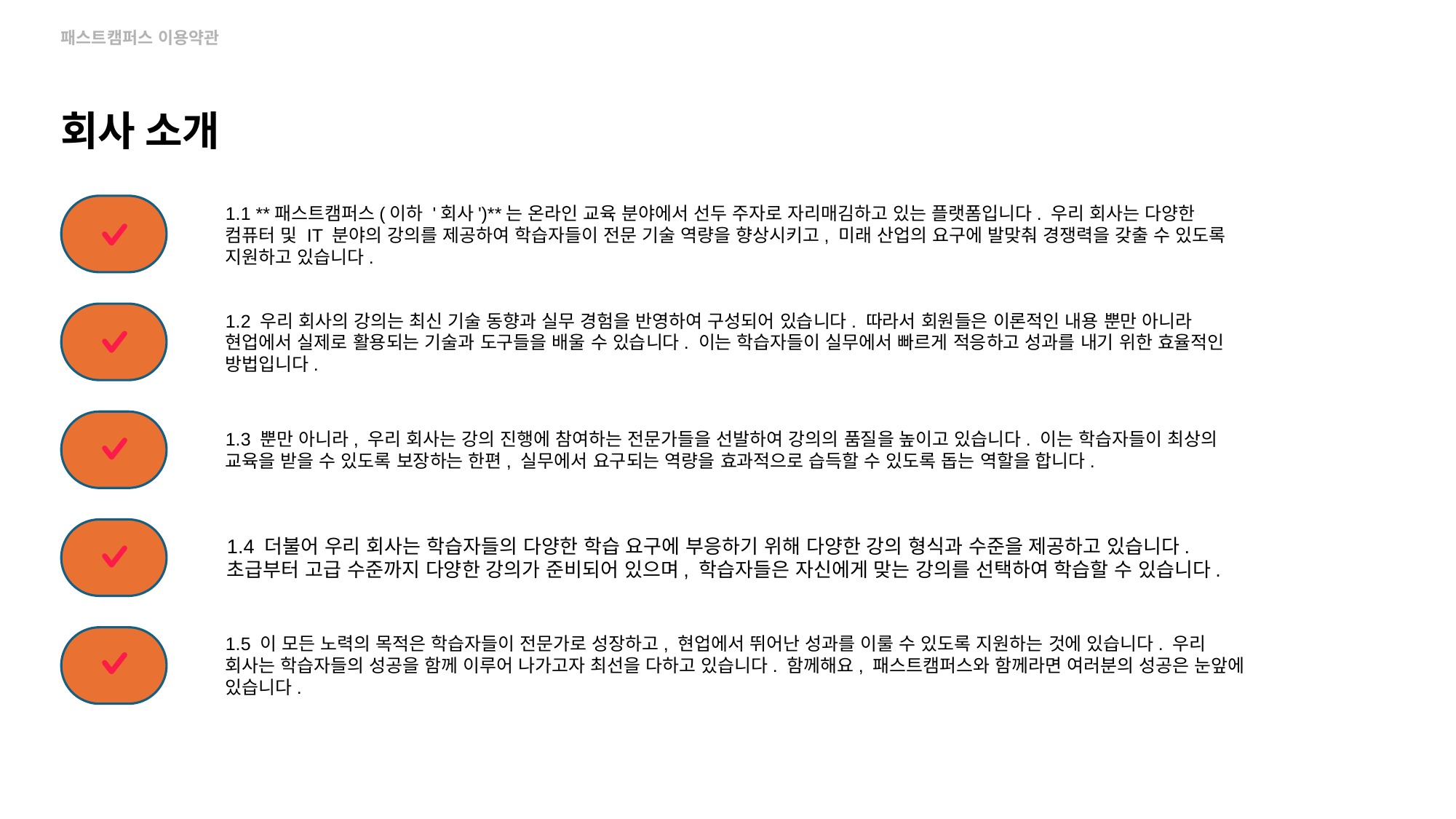

패스트캠퍼스 이용약관
회사 소개
1.1 **패스트캠퍼스(이하 '회사')**는 온라인 교육 분야에서 선두 주자로 자리매김하고 있는 플랫폼입니다. 우리 회사는 다양한 컴퓨터 및 IT 분야의 강의를 제공하여 학습자들이 전문 기술 역량을 향상시키고, 미래 산업의 요구에 발맞춰 경쟁력을 갖출 수 있도록 지원하고 있습니다.
1.2 우리 회사의 강의는 최신 기술 동향과 실무 경험을 반영하여 구성되어 있습니다. 따라서 회원들은 이론적인 내용 뿐만 아니라 현업에서 실제로 활용되는 기술과 도구들을 배울 수 있습니다. 이는 학습자들이 실무에서 빠르게 적응하고 성과를 내기 위한 효율적인 방법입니다.
1.3 뿐만 아니라, 우리 회사는 강의 진행에 참여하는 전문가들을 선발하여 강의의 품질을 높이고 있습니다. 이는 학습자들이 최상의 교육을 받을 수 있도록 보장하는 한편, 실무에서 요구되는 역량을 효과적으로 습득할 수 있도록 돕는 역할을 합니다.
1.4 더불어 우리 회사는 학습자들의 다양한 학습 요구에 부응하기 위해 다양한 강의 형식과 수준을 제공하고 있습니다. 초급부터 고급 수준까지 다양한 강의가 준비되어 있으며, 학습자들은 자신에게 맞는 강의를 선택하여 학습할 수 있습니다.
1.5 이 모든 노력의 목적은 학습자들이 전문가로 성장하고, 현업에서 뛰어난 성과를 이룰 수 있도록 지원하는 것에 있습니다. 우리 회사는 학습자들의 성공을 함께 이루어 나가고자 최선을 다하고 있습니다. 함께해요, 패스트캠퍼스와 함께라면 여러분의 성공은 눈앞에 있습니다.